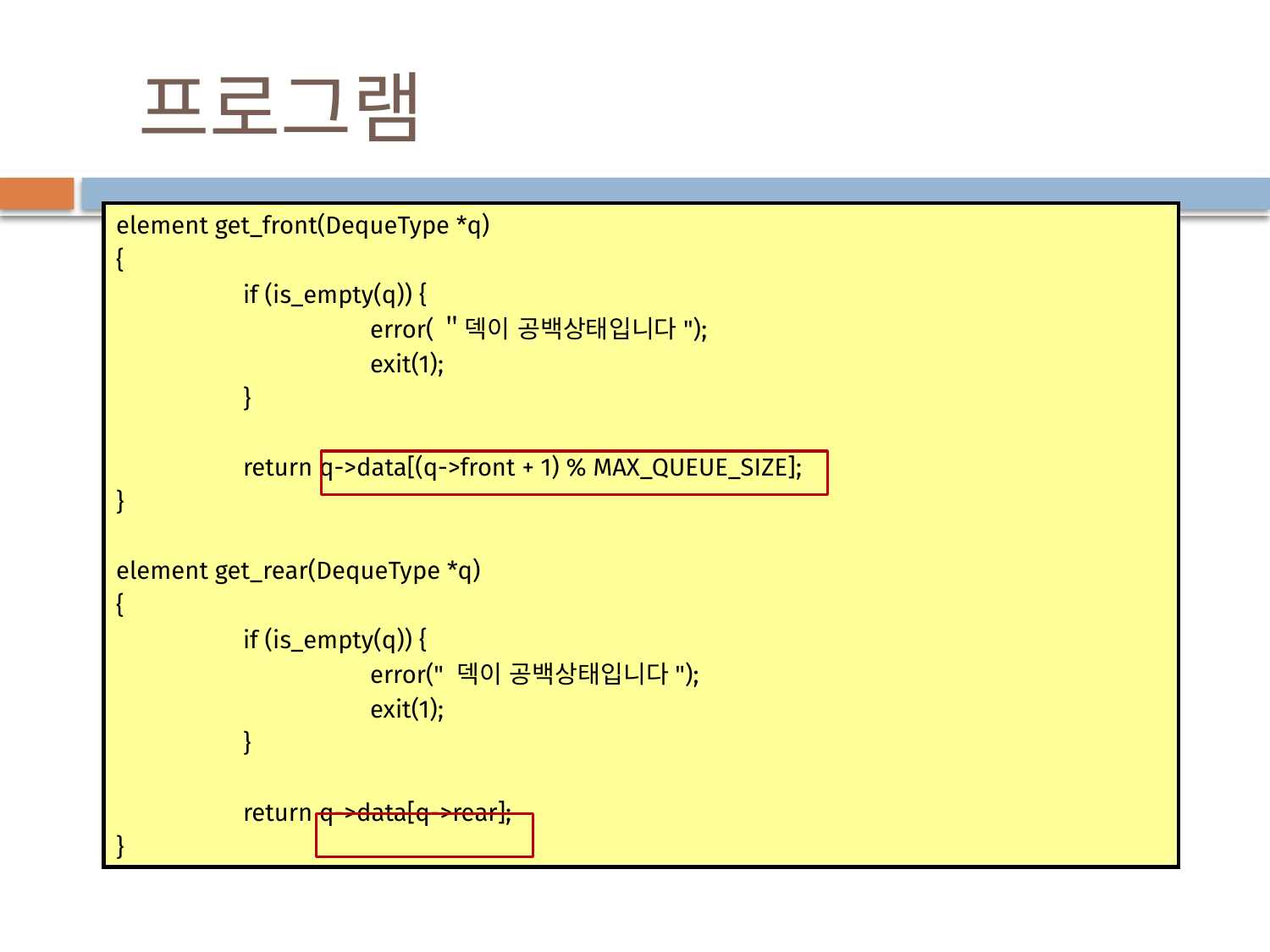

# 프로그램
element get_front(DequeType *q)
{
	if (is_empty(q)) {
		error(＂덱이 공백상태입니다");
		exit(1);
	}

	return q->data[(q->front + 1) % MAX_QUEUE_SIZE];
}

element get_rear(DequeType *q)
{
	if (is_empty(q)) {
		error(" 덱이 공백상태입니다");
		exit(1);
	}

	return q->data[q->rear];
}